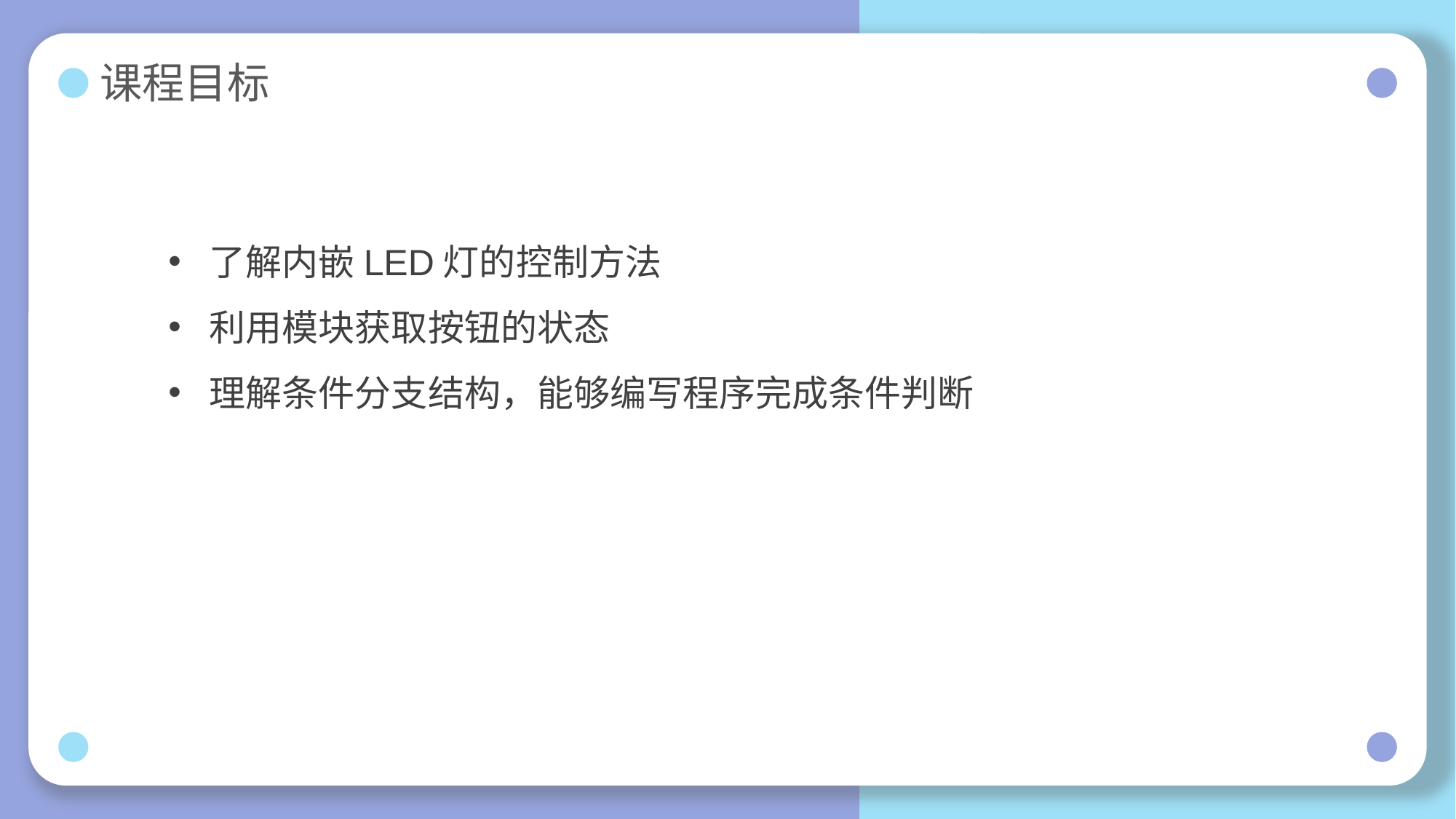

# 课程目标
了解内嵌LED灯的控制方法
利用模块获取按钮的状态
理解条件分支结构，能够编写程序完成条件判断